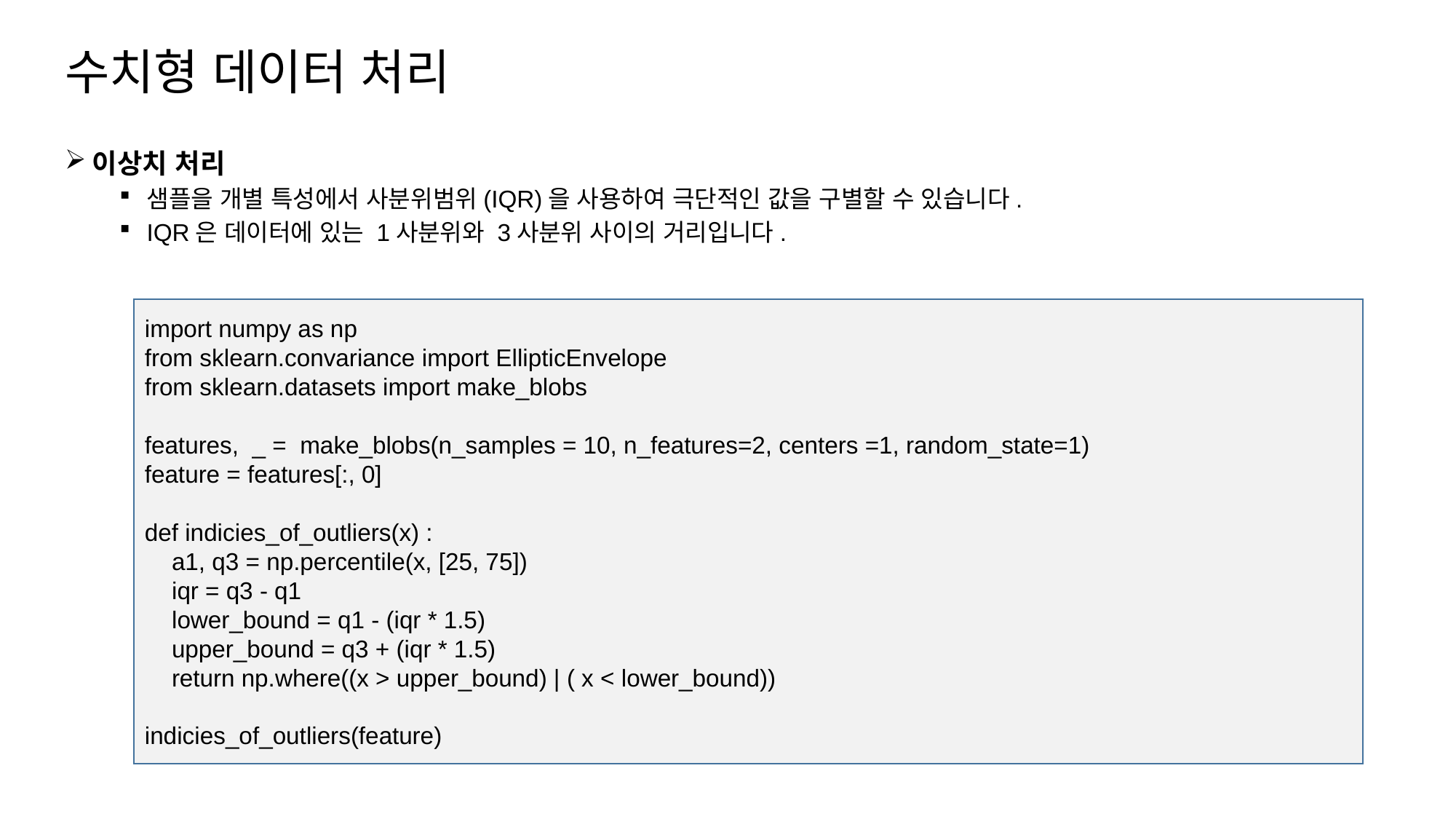

# 수치형 데이터 처리
이상치 처리
샘플을 개별 특성에서 사분위범위(IQR)을 사용하여 극단적인 값을 구별할 수 있습니다.
IQR은 데이터에 있는 1사분위와 3사분위 사이의 거리입니다.
import numpy as np
from sklearn.convariance import EllipticEnvelope
from sklearn.datasets import make_blobs

features,  _ =  make_blobs(n_samples = 10, n_features=2, centers =1, random_state=1)
feature = features[:, 0]

def indicies_of_outliers(x) :
    a1, q3 = np.percentile(x, [25, 75])
    iqr = q3 - q1
    lower_bound = q1 - (iqr * 1.5)
    upper_bound = q3 + (iqr * 1.5)
    return np.where((x > upper_bound) | ( x < lower_bound))

indicies_of_outliers(feature)